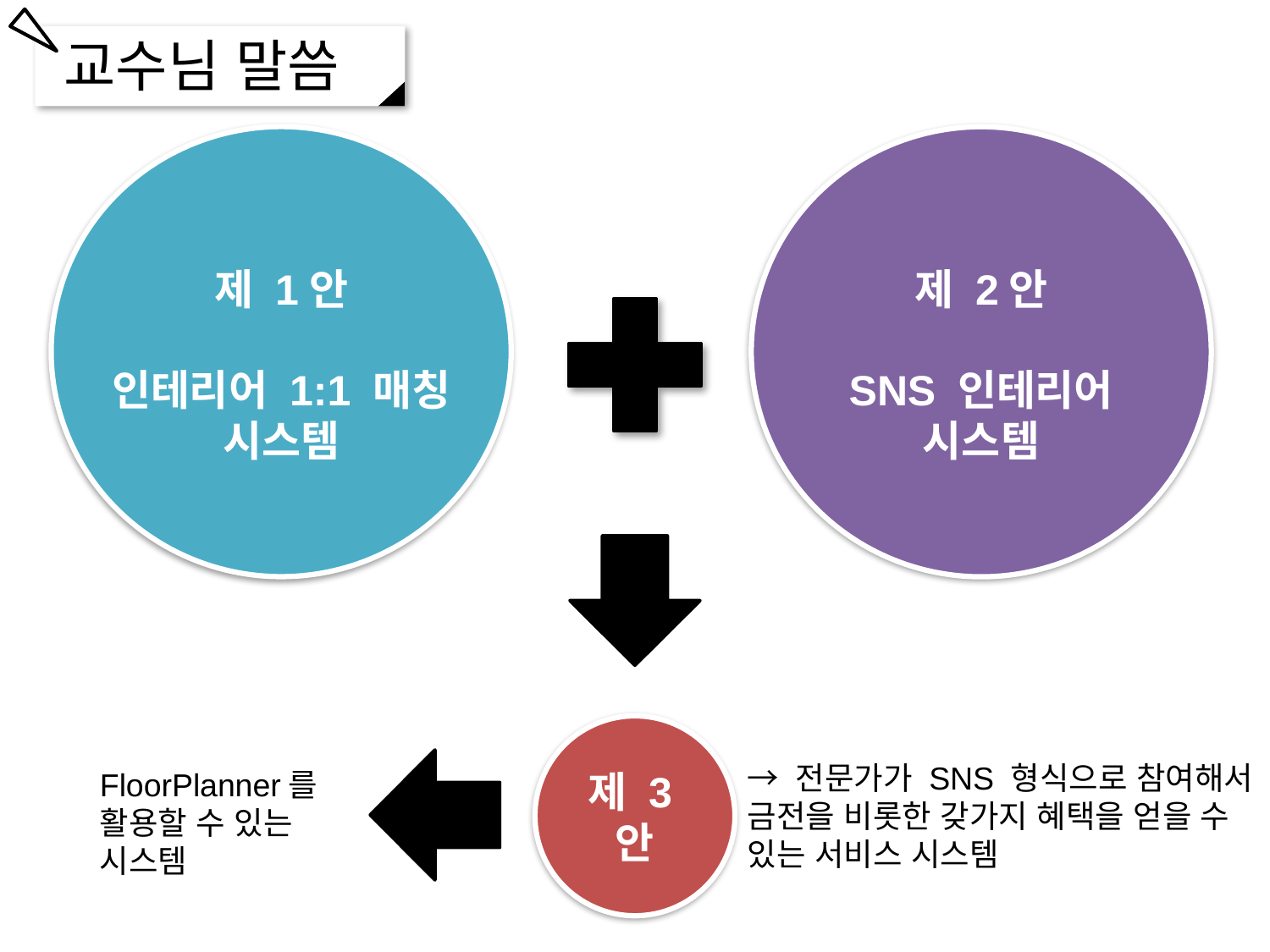

교수님 말씀

제 1안

인테리어 1:1 매칭
시스템
제 2안

SNS 인테리어 시스템

제 3안

→ 전문가가 SNS 형식으로 참여해서 금전을 비롯한 갖가지 혜택을 얻을 수 있는 서비스 시스템
FloorPlanner를 활용할 수 있는 시스템